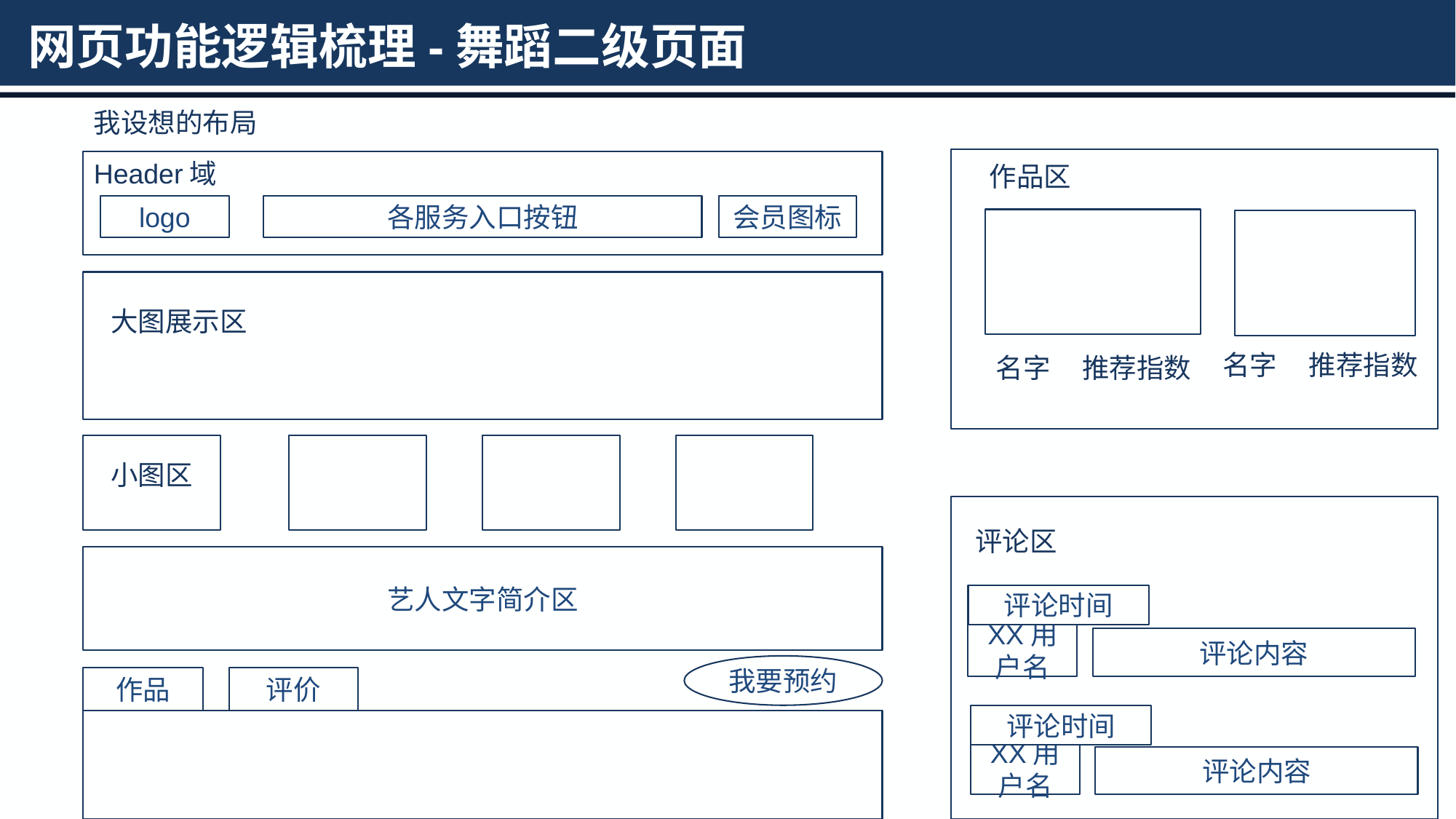

# 网页功能逻辑梳理-舞蹈二级页面
我设想的布局

Header域
作品区
logo
各服务入口按钮
会员图标

大图展示区
名字
推荐指数
名字
推荐指数

小图区

评论区
艺人文字简介区
评论时间
XX用户名
评论内容
我要预约
作品
评价
评论时间

XX用户名
评论内容
PUBLIC